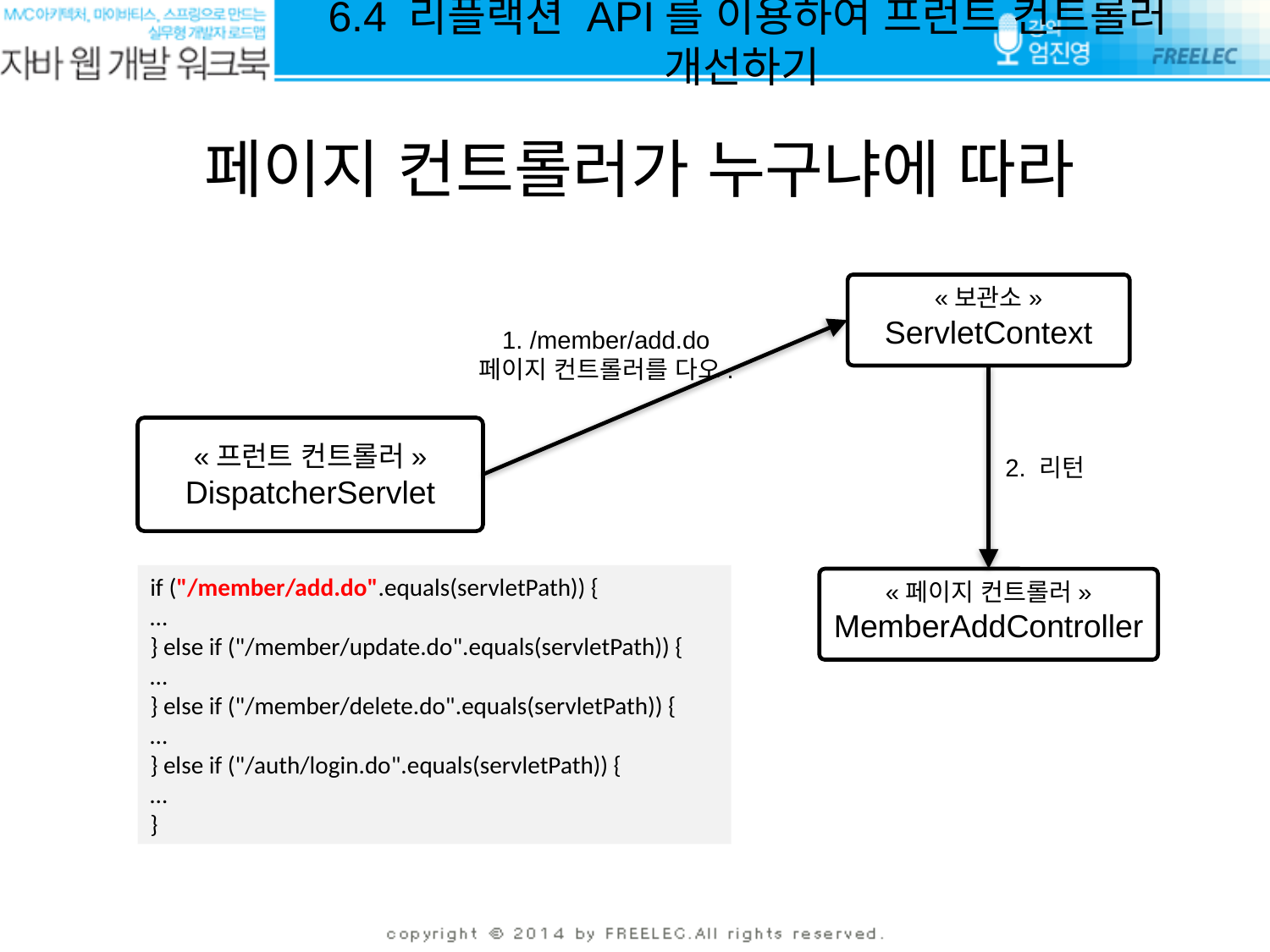

6.4 리플랙션 API를 이용하여 프런트 컨트롤러 개선하기
페이지 컨트롤러가 누구냐에 따라
«보관소»
ServletContext
1. /member/add.do 페이지 컨트롤러를 다오.
«프런트 컨트롤러»
DispatcherServlet
2. 리턴
if ("/member/add.do".equals(servletPath)) {
…
} else if ("/member/update.do".equals(servletPath)) {
…
} else if ("/member/delete.do".equals(servletPath)) {
…
} else if ("/auth/login.do".equals(servletPath)) {
…
}
«페이지 컨트롤러»
MemberAddController